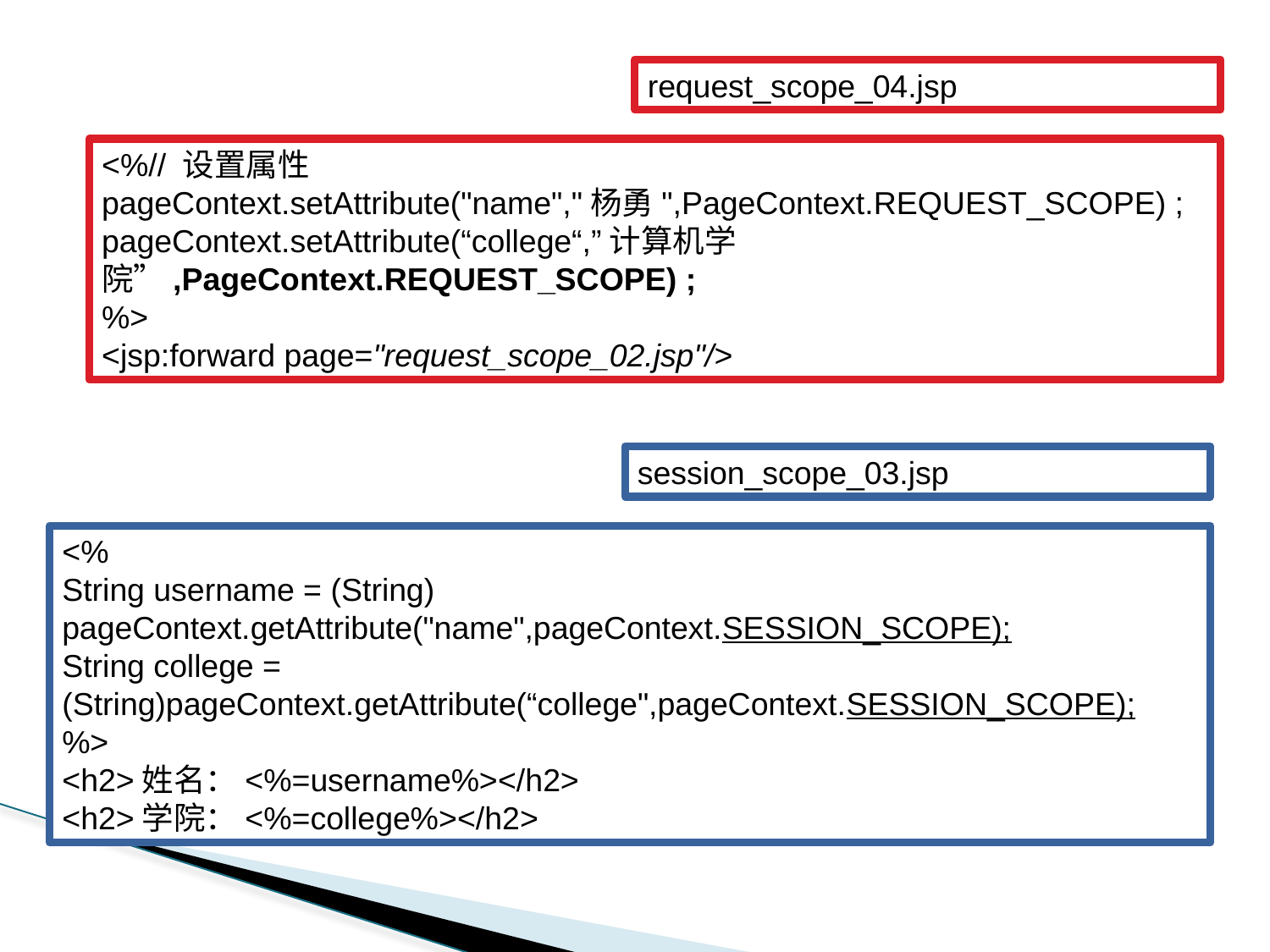

request_scope_04.jsp
<%// 设置属性
pageContext.setAttribute("name","杨勇",PageContext.REQUEST_SCOPE) ;
pageContext.setAttribute(“college“,”计算机学院”,PageContext.REQUEST_SCOPE) ;
%>
<jsp:forward page="request_scope_02.jsp"/>
session_scope_03.jsp
<%
String username = (String) pageContext.getAttribute("name",pageContext.SESSION_SCOPE);
String college = (String)pageContext.getAttribute(“college",pageContext.SESSION_SCOPE);
%>
<h2>姓名：<%=username%></h2>
<h2>学院：<%=college%></h2>